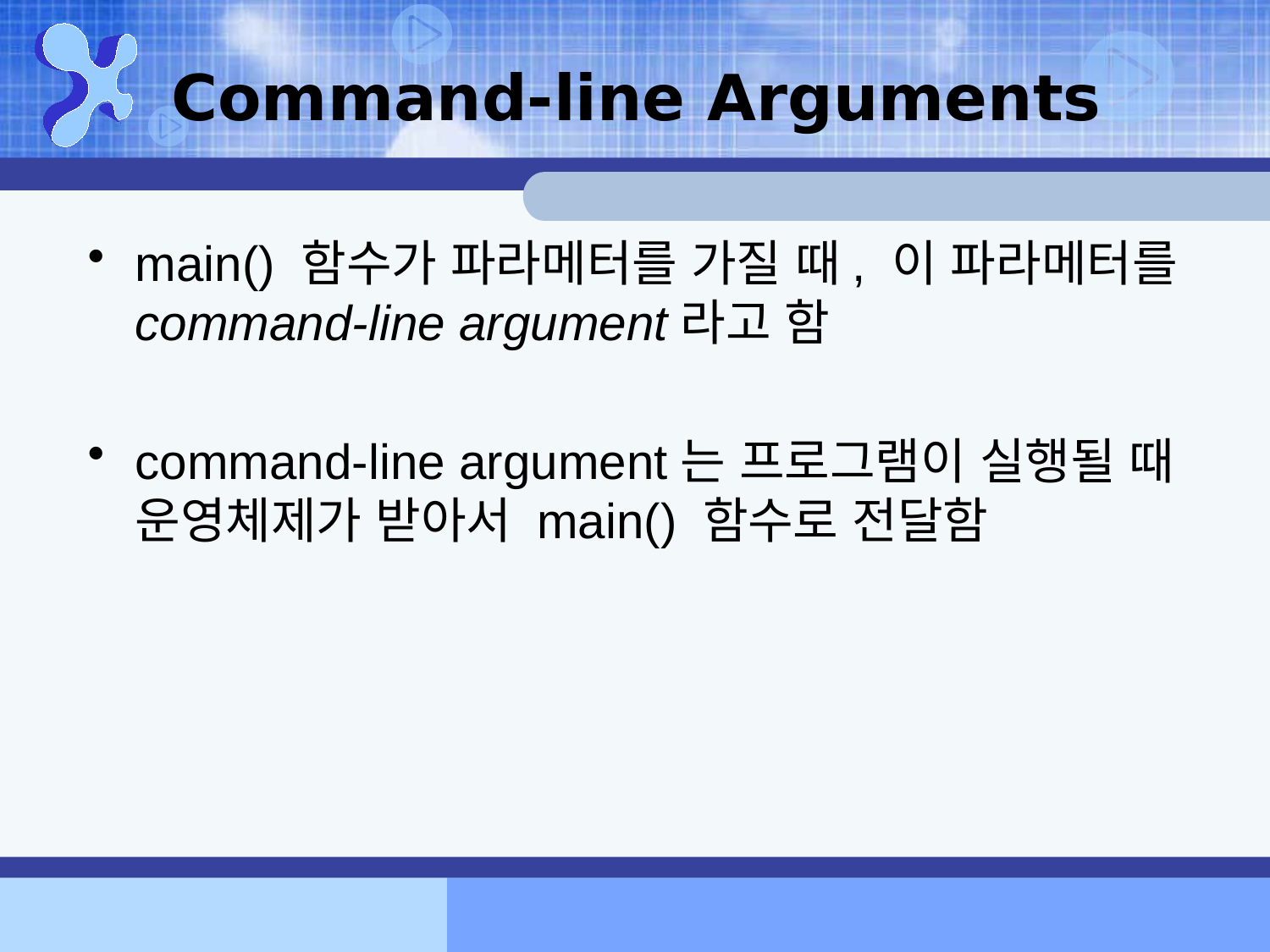

# Command-line Arguments
main() 함수가 파라메터를 가질 때, 이 파라메터를 command-line argument라고 함

command-line argument는 프로그램이 실행될 때 운영체제가 받아서 main() 함수로 전달함